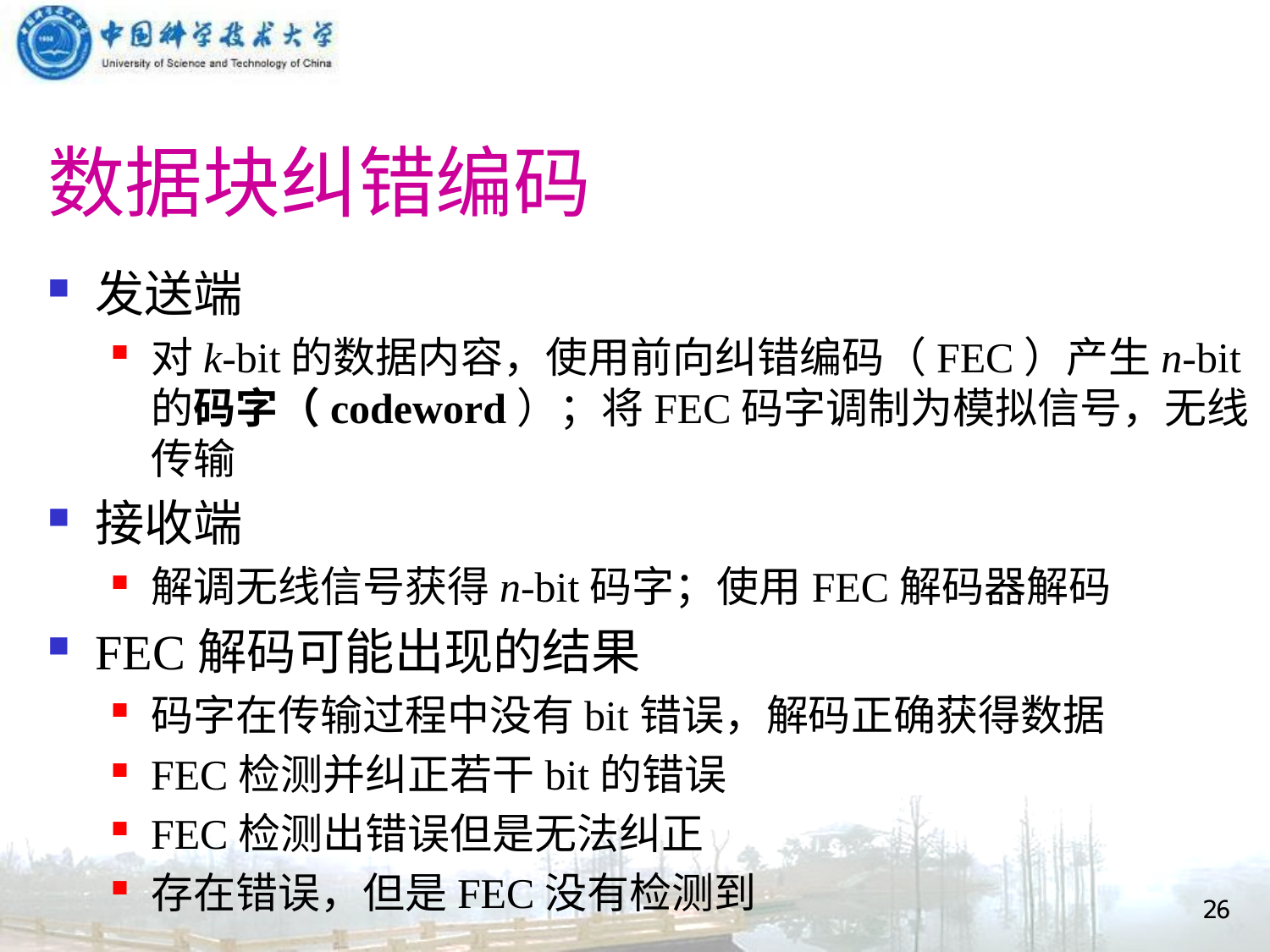

# 数据块纠错编码
发送端
对k-bit的数据内容，使用前向纠错编码（FEC）产生n-bit的码字（codeword）；将FEC码字调制为模拟信号，无线传输
接收端
解调无线信号获得n-bit码字；使用FEC解码器解码
FEC解码可能出现的结果
码字在传输过程中没有bit错误，解码正确获得数据
FEC检测并纠正若干bit的错误
FEC检测出错误但是无法纠正
存在错误，但是FEC没有检测到

26